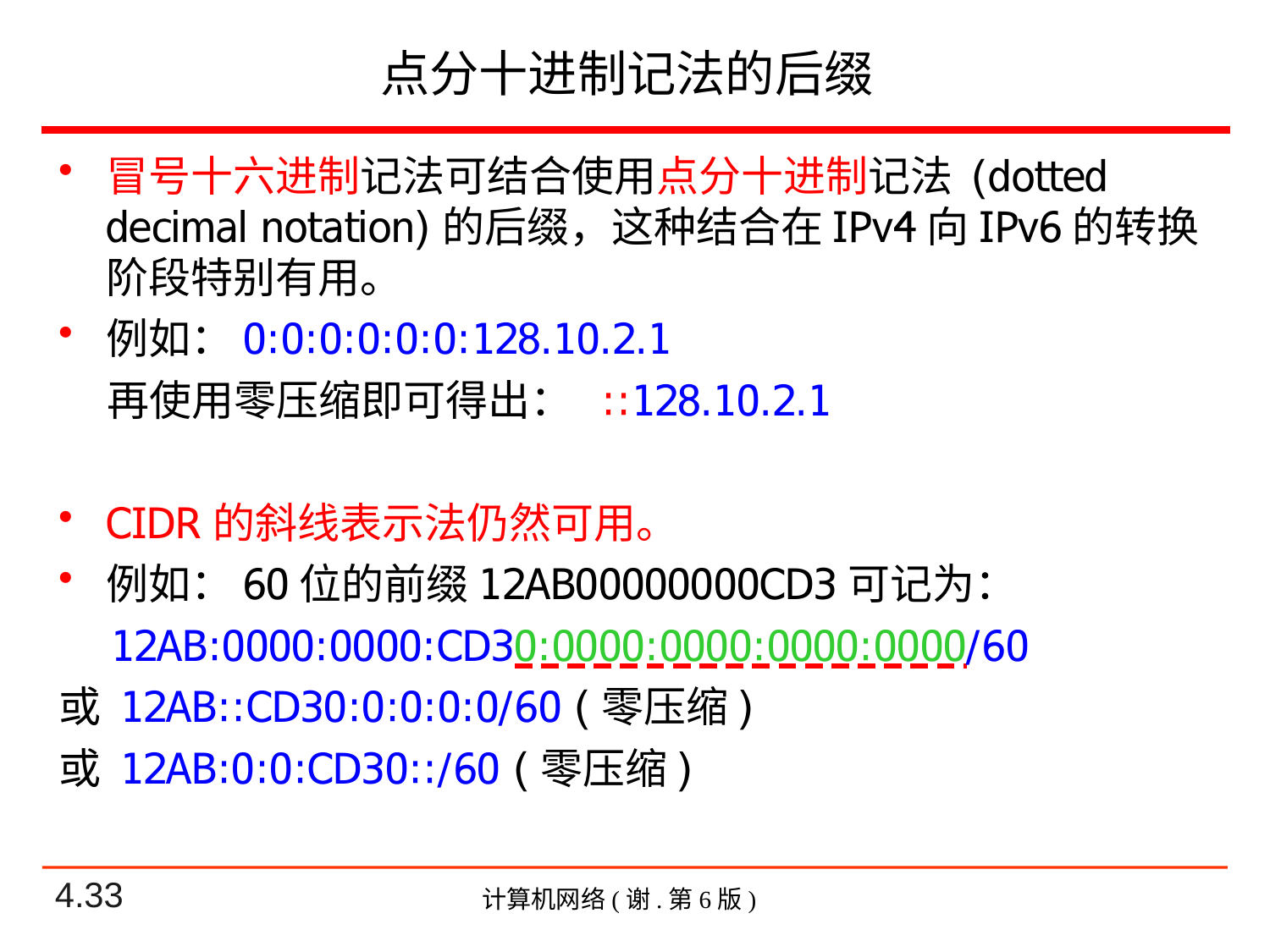

# 点分十进制记法的后缀
冒号十六进制记法可结合使用点分十进制记法 (dotted decimal notation)的后缀，这种结合在IPv4向IPv6的转换阶段特别有用。
例如：0:0:0:0:0:0:128.10.2.1
    再使用零压缩即可得出：  ::128.10.2.1

CIDR的斜线表示法仍然可用。
例如：60位的前缀12AB00000000CD3可记为：
    12AB:0000:0000:CD30:0000:0000:0000:0000/60
或 12AB::CD30:0:0:0:0/60 (零压缩)
或 12AB:0:0:CD30::/60 (零压缩)